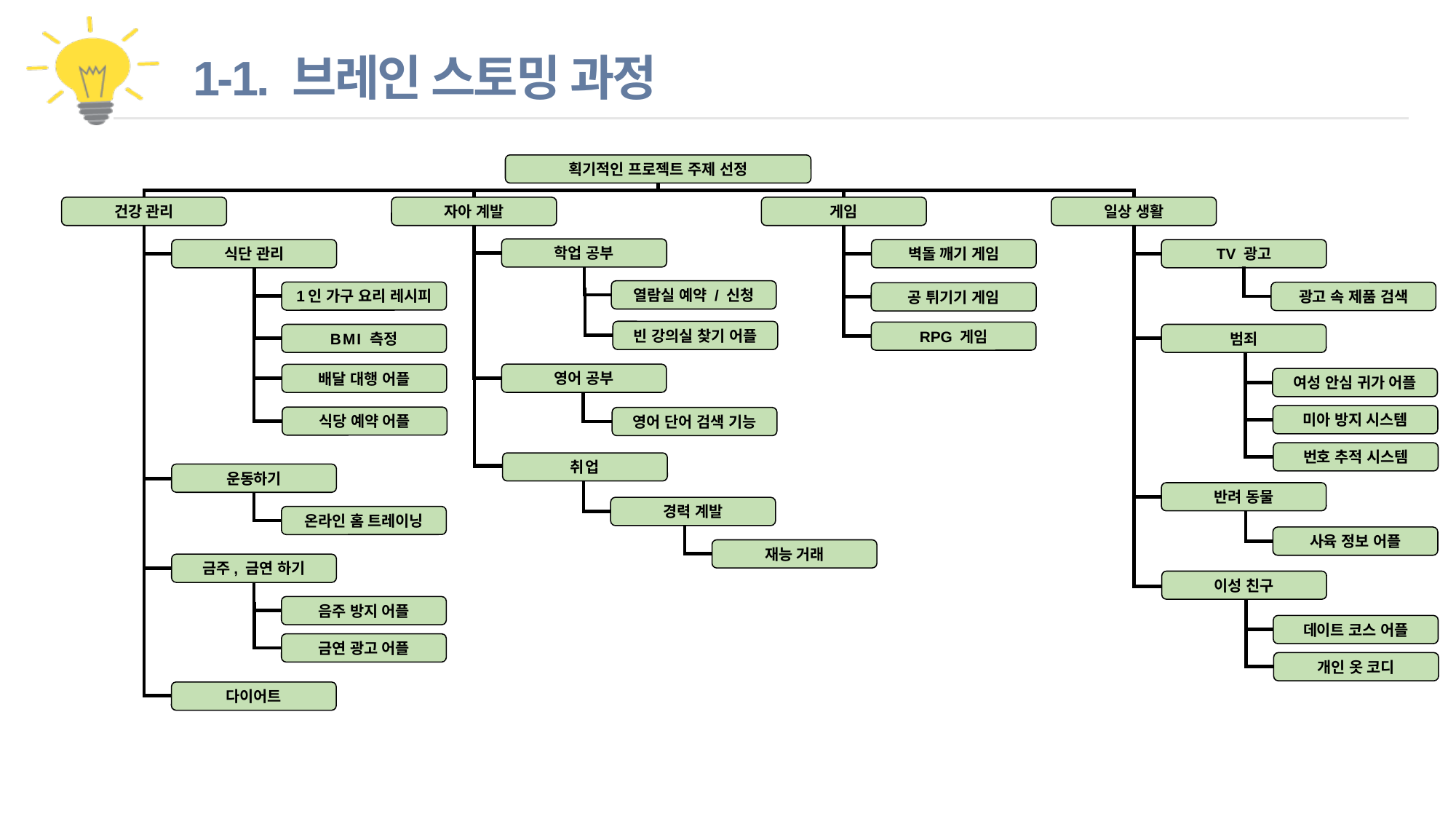

1-1. 브레인 스토밍 과정
획기적인 프로젝트 주제 선정
건강 관리
자아 계발
게임
일상 생활
식단 관리
벽돌 깨기 게임
TV 광고
열람실 예약 / 신청
1인 가구 요리 레시피
공 튀기기 게임
RPG 게임
BMI 측정
범죄
영어 공부
운동하기
반려 동물
온라인 홈 트레이닝
금주, 금연 하기
음주 방지 어플
금연 광고 어플
다이어트
학업 공부
광고 속 제품 검색
빈 강의실 찾기 어플
배달 대행 어플
여성 안심 귀가 어플
미아 방지 시스템
식당 예약 어플
영어 단어 검색 기능
번호 추적 시스템
취업
경력 계발
사육 정보 어플
재능 거래
이성 친구
데이트 코스 어플
개인 옷 코디